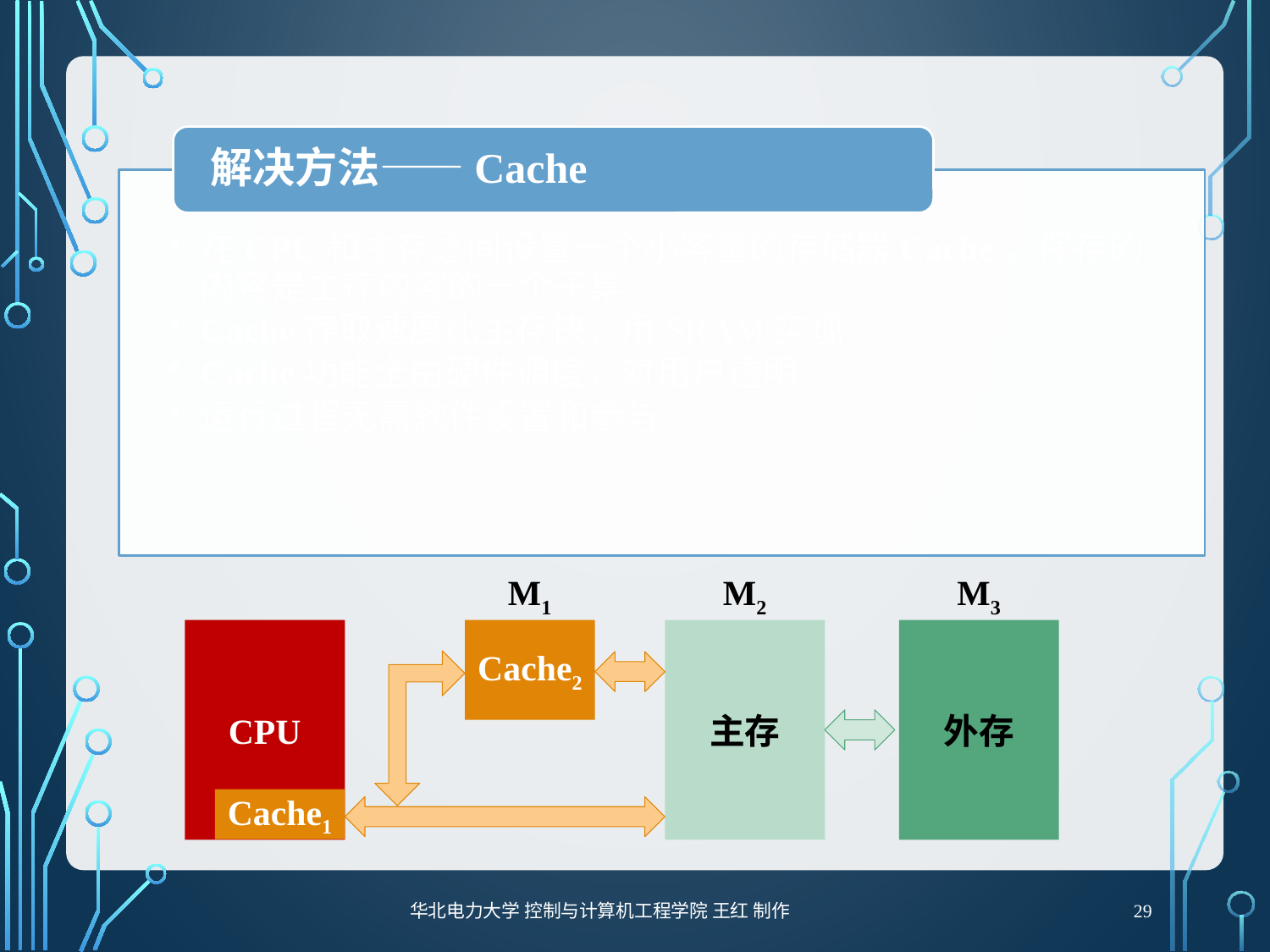

在CPU和主存之间设置一个小容量的存储器Cache，保存的内容是主存内容的一个子集
Cache存取速度比主存快，用SRAM实现
Cache功能全由硬件调度，对用户透明
运行过程无需软件设置和参与
解决方法——Cache
M1
M2
M3
CPU
Cache2
主存
外存

Cache1

29
华北电力大学 控制与计算机工程学院 王红 制作